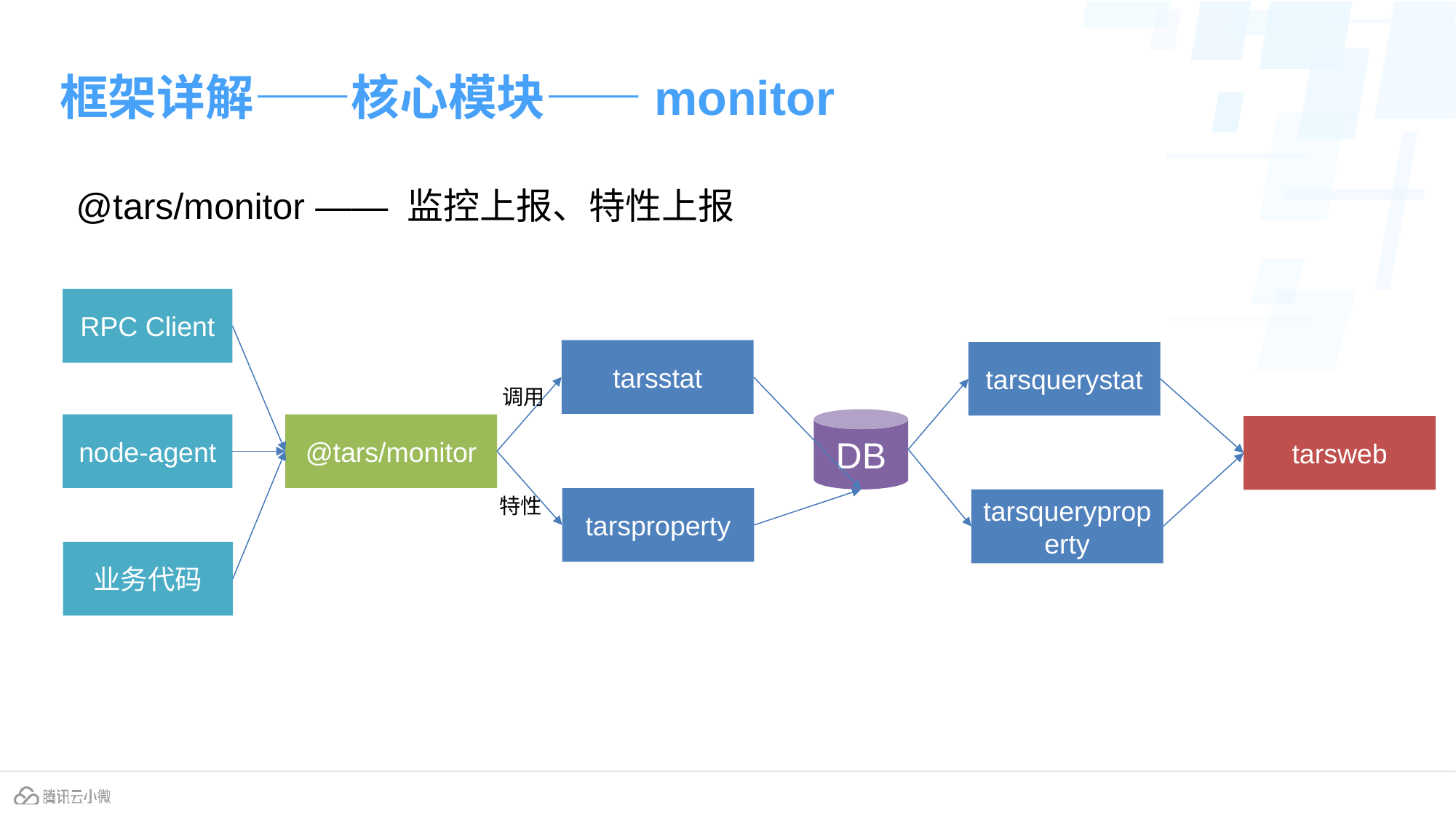

# 框架详解——核心模块——monitor
@tars/monitor —— 监控上报、特性上报
RPC Client
tarsstat
tarsquerystat
调用
DB
node-agent
@tars/monitor
tarsweb
特性
tarsproperty
tarsqueryproperty
业务代码